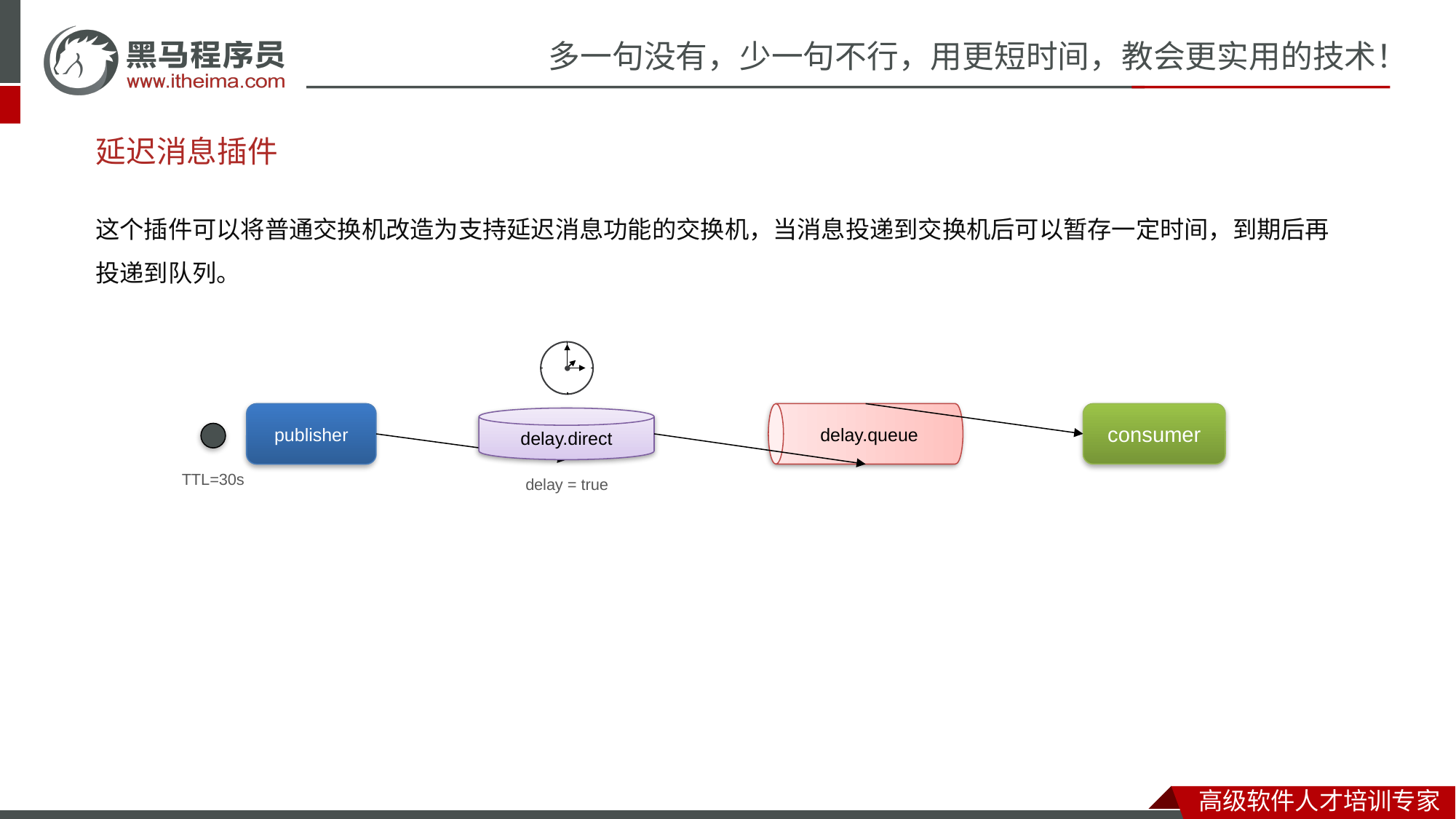

# 延迟消息插件
这个插件可以将普通交换机改造为支持延迟消息功能的交换机，当消息投递到交换机后可以暂存一定时间，到期后再投递到队列。
delay.queue

publisher
consumer
delay.direct

TTL=30s
delay = true